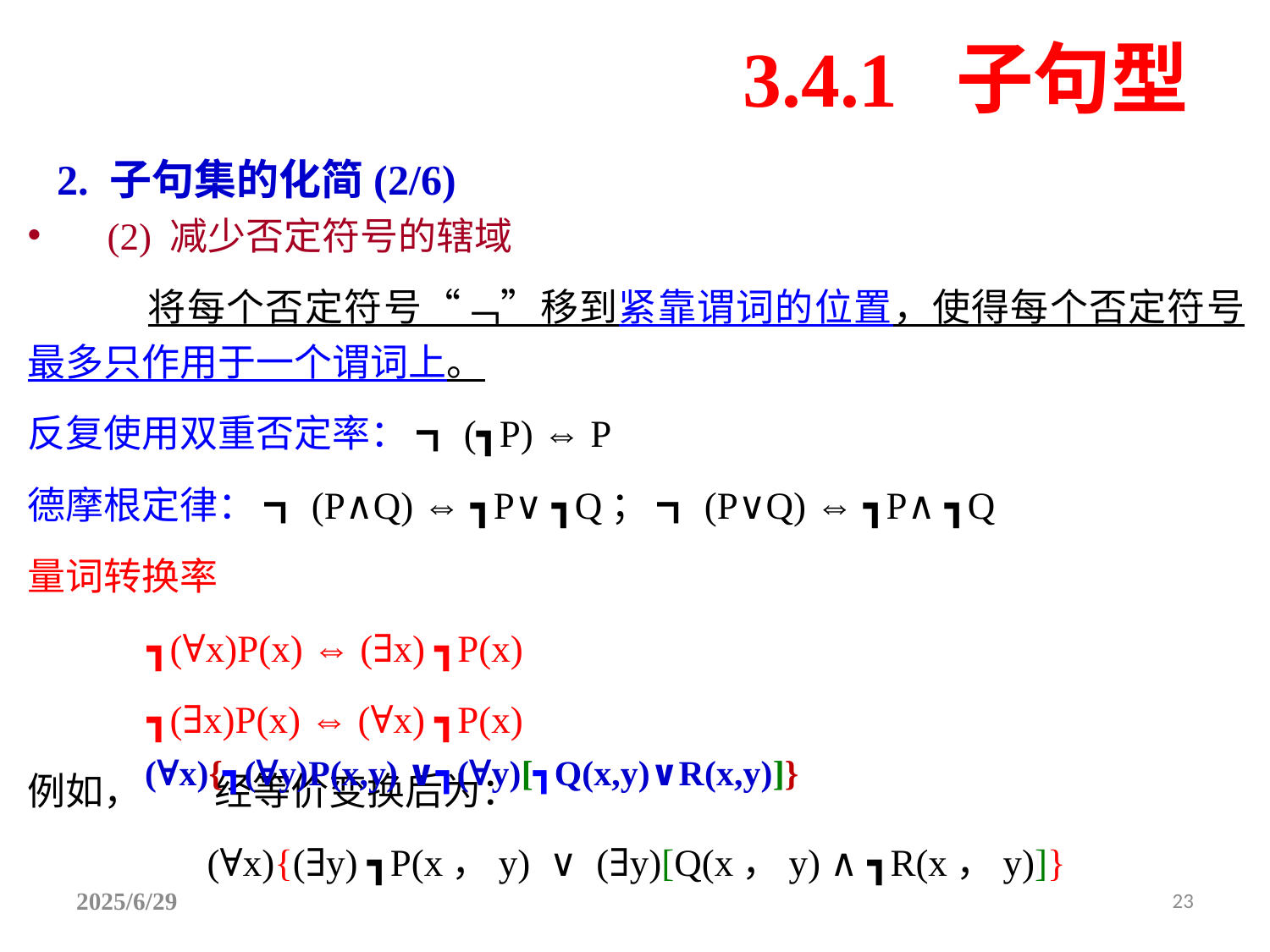

3.4.1  子句型
2. 子句集的化简(2/6)
(2) 减少否定符号的辖域
	将每个否定符号“﹁”移到紧靠谓词的位置，使得每个否定符号最多只作用于一个谓词上。
反复使用双重否定率： ┓(┓P) ⇔ P
德摩根定律： ┓(P∧Q) ⇔ ┓P∨ ┓Q； ┓(P∨Q) ⇔ ┓P∧ ┓Q
量词转换率
 	┓(∀x)P(x) ⇔ (∃x) ┓P(x)
	┓(∃x)P(x) ⇔ (∀x) ┓P(x)
例如，						        经等价变换后为：
(∀x){(∃y) ┓P(x，y)  ∨  (∃y)[Q(x，y) ∧ ┓R(x，y)]}
(∀x){┓(∀y)P(x,y) ∨┓(∀y)[┓Q(x,y)∨R(x,y)]}
2025/6/29
23